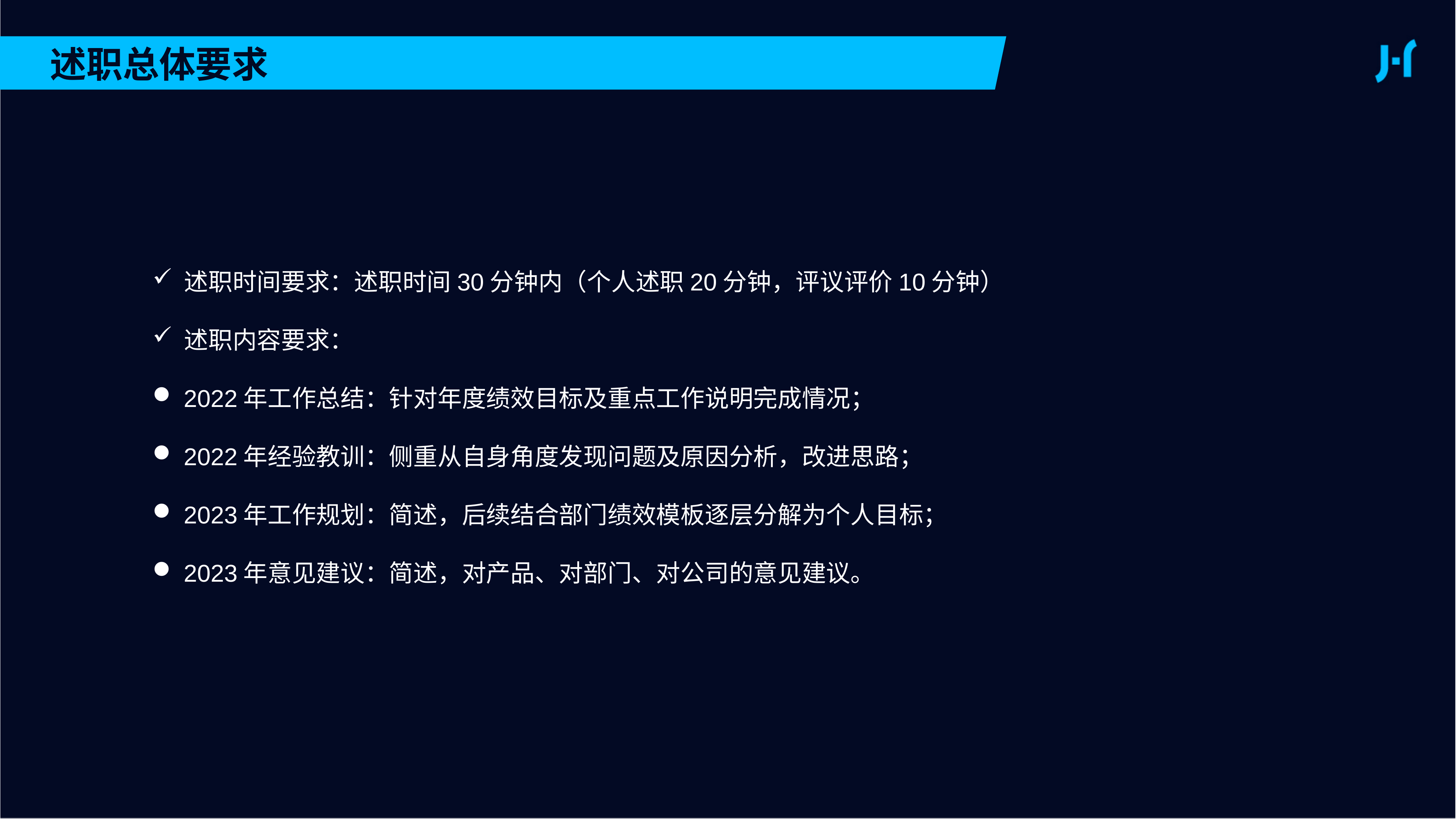

述职总体要求
 述职时间要求：述职时间30分钟内（个人述职20分钟，评议评价10分钟）
 述职内容要求：
 2022年工作总结：针对年度绩效目标及重点工作说明完成情况；
 2022年经验教训：侧重从自身角度发现问题及原因分析，改进思路；
 2023年工作规划：简述，后续结合部门绩效模板逐层分解为个人目标；
 2023年意见建议：简述，对产品、对部门、对公司的意见建议。